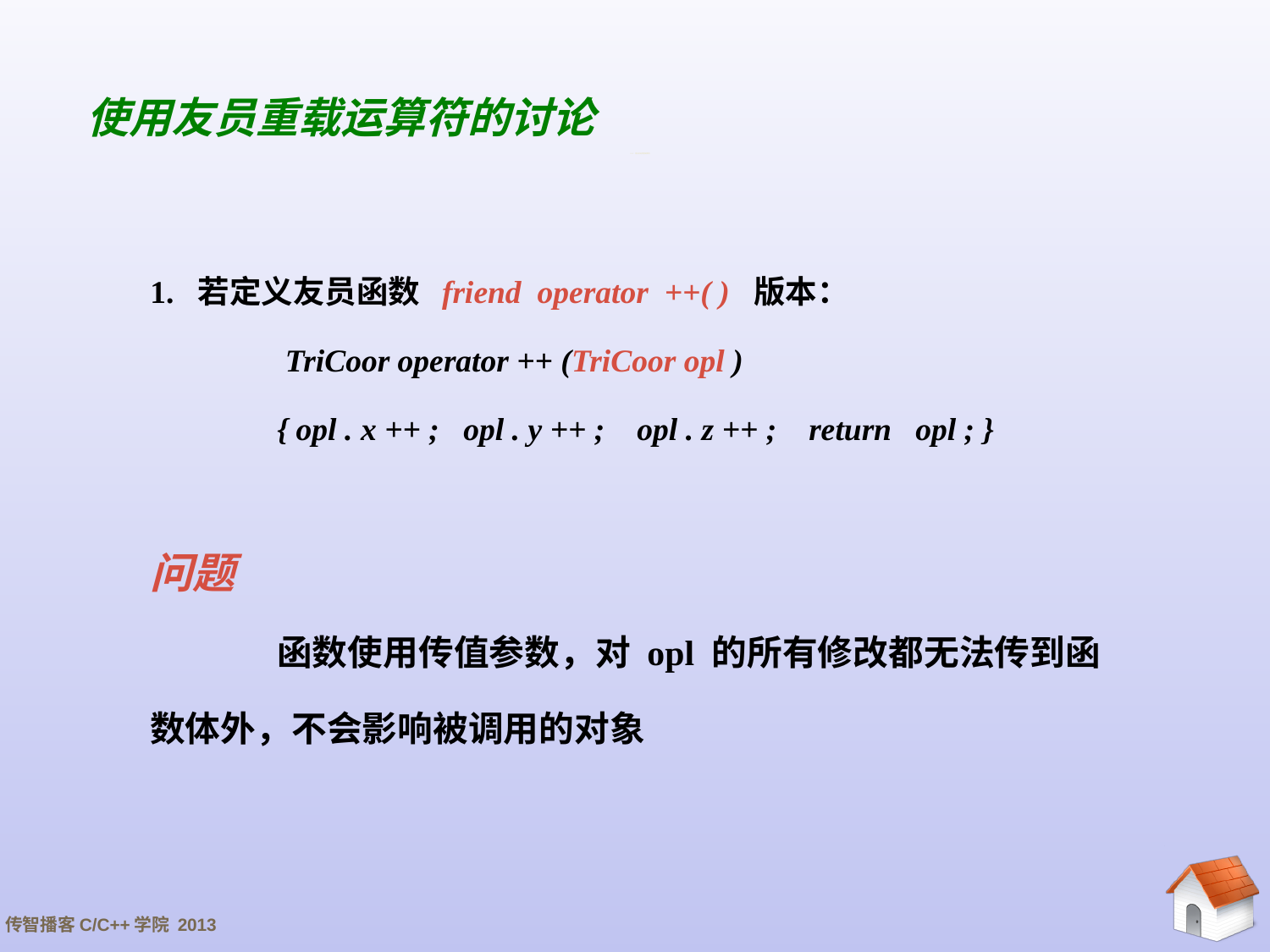

使用友员重载运算符的讨论
# 6.2.2  用友员函数重载算符
1.  若定义友员函数  friend  operator  ++( )  版本：
	 TriCoor operator ++ (TriCoor opl )
	{ opl . x ++ ;   opl . y ++ ;    opl . z ++ ;    return   opl ; }
问题
	函数使用传值参数，对 opl 的所有修改都无法传到函数体外，不会影响被调用的对象